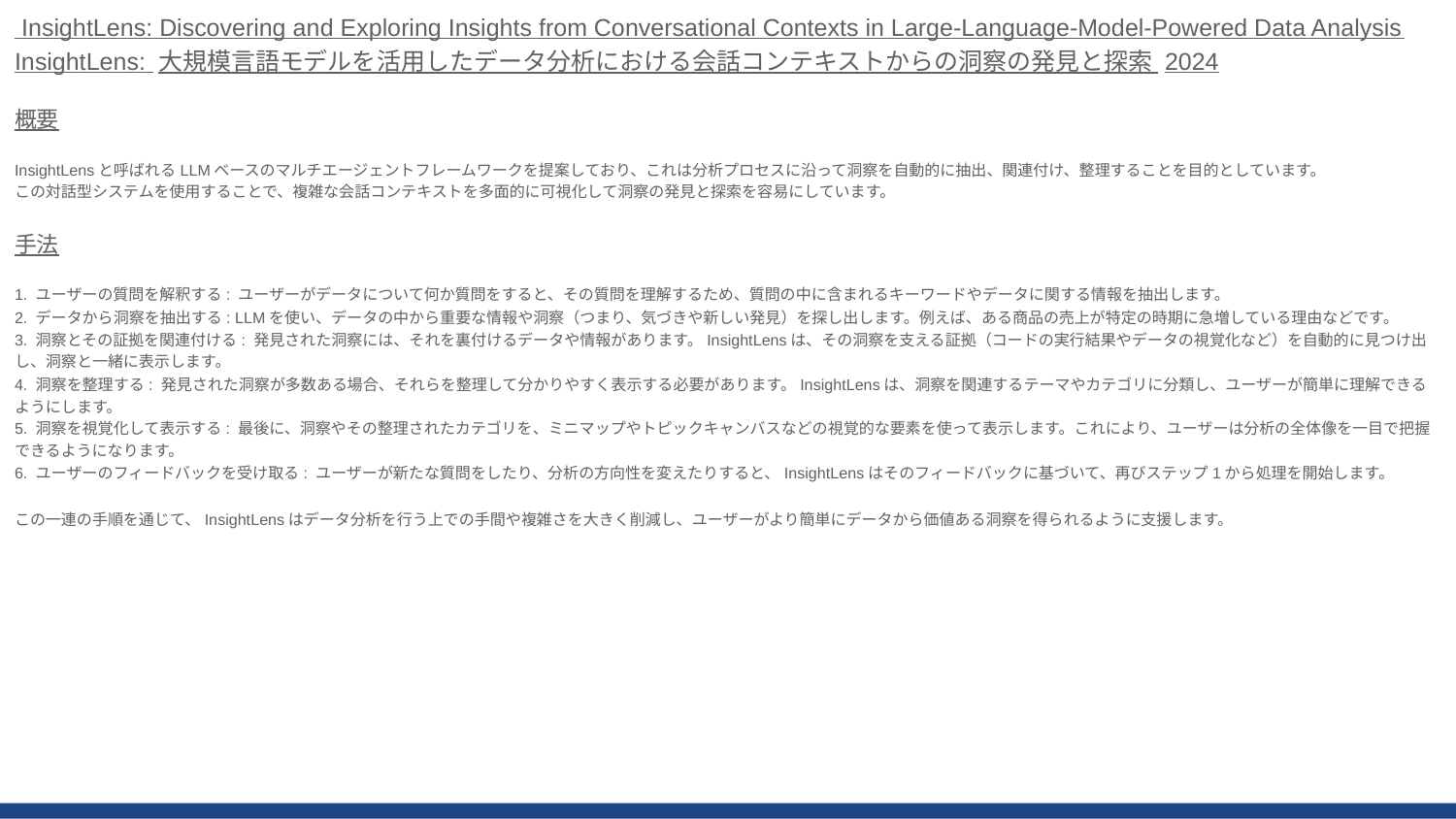

InsightLens: Discovering and Exploring Insights from Conversational Contexts in Large-Language-Model-Powered Data Analysis InsightLens: 大規模言語モデルを活用したデータ分析における会話コンテキストからの洞察の発見と探索 2024
概要
InsightLensと呼ばれるLLMベースのマルチエージェントフレームワークを提案しており、これは分析プロセスに沿って洞察を自動的に抽出、関連付け、整理することを目的としています。
この対話型システムを使用することで、複雑な会話コンテキストを多面的に可視化して洞察の発見と探索を容易にしています。
手法
1. ユーザーの質問を解釈する: ユーザーがデータについて何か質問をすると、その質問を理解するため、質問の中に含まれるキーワードやデータに関する情報を抽出します。
2. データから洞察を抽出する: LLMを使い、データの中から重要な情報や洞察（つまり、気づきや新しい発見）を探し出します。例えば、ある商品の売上が特定の時期に急増している理由などです。
3. 洞察とその証拠を関連付ける: 発見された洞察には、それを裏付けるデータや情報があります。InsightLensは、その洞察を支える証拠（コードの実行結果やデータの視覚化など）を自動的に見つけ出し、洞察と一緒に表示します。
4. 洞察を整理する: 発見された洞察が多数ある場合、それらを整理して分かりやすく表示する必要があります。InsightLensは、洞察を関連するテーマやカテゴリに分類し、ユーザーが簡単に理解できるようにします。
5. 洞察を視覚化して表示する: 最後に、洞察やその整理されたカテゴリを、ミニマップやトピックキャンバスなどの視覚的な要素を使って表示します。これにより、ユーザーは分析の全体像を一目で把握できるようになります。
6. ユーザーのフィードバックを受け取る: ユーザーが新たな質問をしたり、分析の方向性を変えたりすると、InsightLensはそのフィードバックに基づいて、再びステップ1から処理を開始します。
この一連の手順を通じて、InsightLensはデータ分析を行う上での手間や複雑さを大きく削減し、ユーザーがより簡単にデータから価値ある洞察を得られるように支援します。